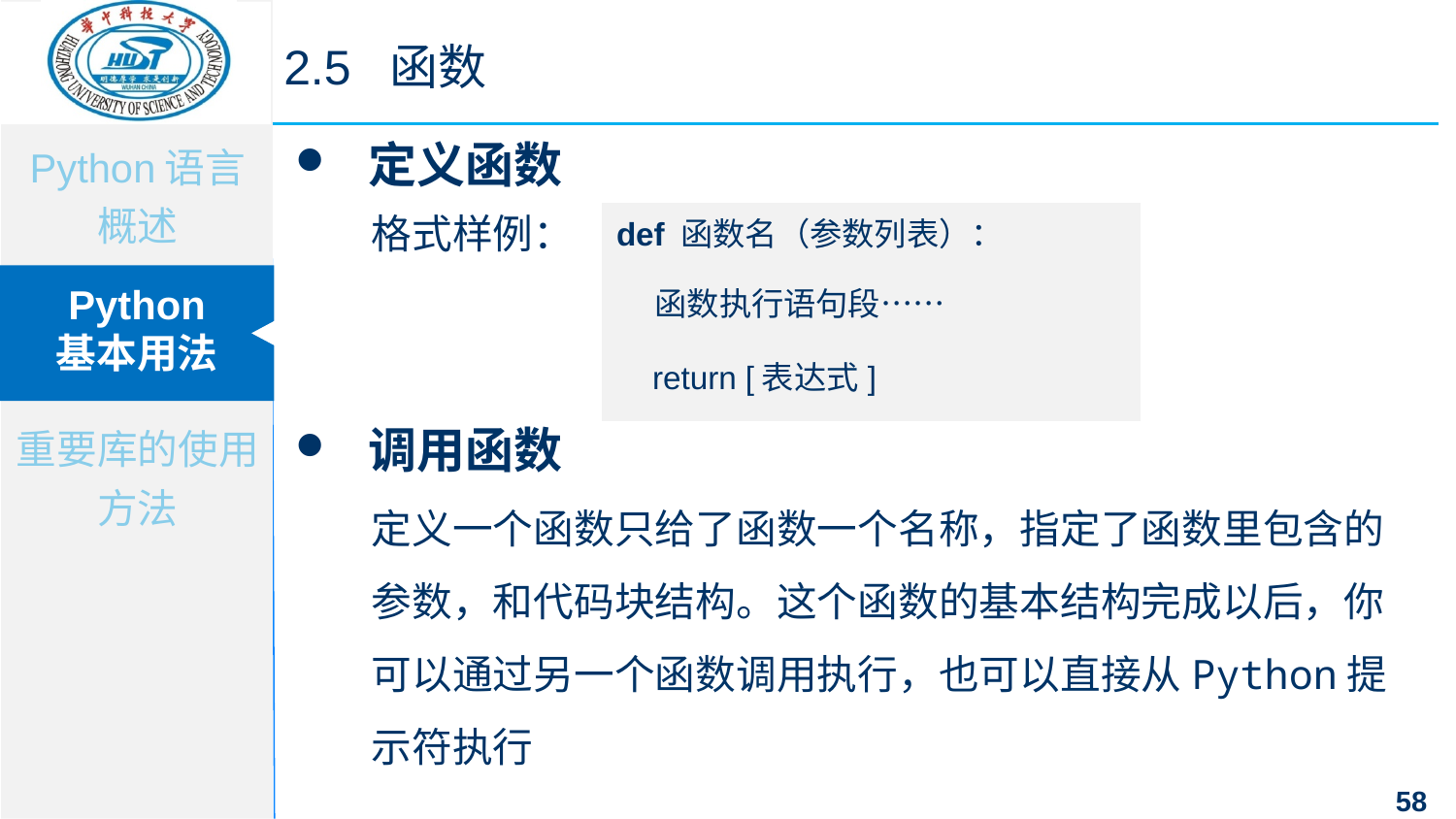

2.5  函数
定义函数
格式样例：

调用函数
定义一个函数只给了函数一个名称，指定了函数里包含的参数，和代码块结构。这个函数的基本结构完成以后，你可以通过另一个函数调用执行，也可以直接从Python提示符执行
| def 函数名（参数列表）： |
| --- |
| 函数执行语句段…… |
| return [表达式] |